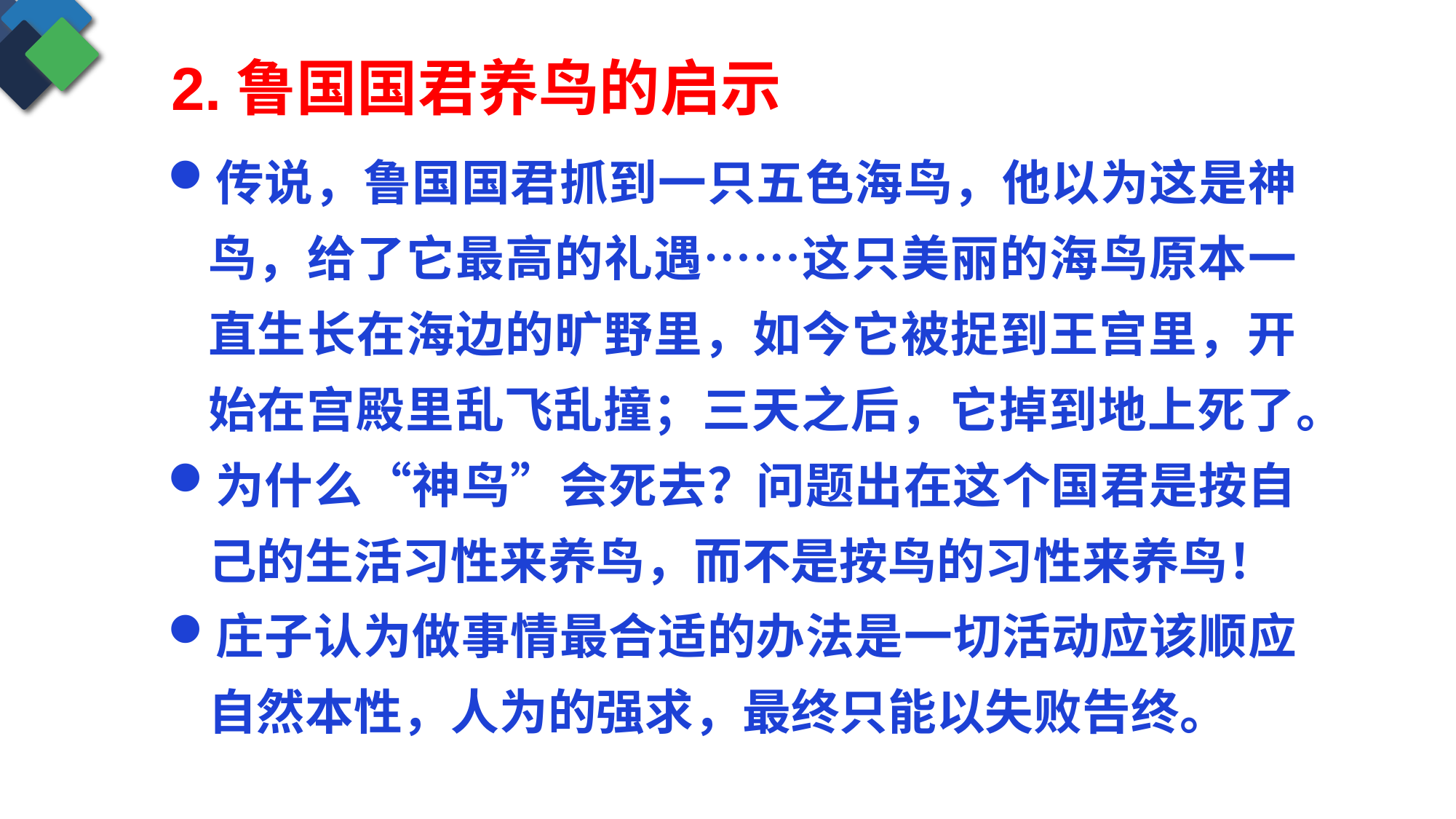

2.鲁国国君养鸟的启示
传说，鲁国国君抓到一只五色海鸟，他以为这是神鸟，给了它最高的礼遇……这只美丽的海鸟原本一直生长在海边的旷野里，如今它被捉到王宫里，开始在宫殿里乱飞乱撞；三天之后，它掉到地上死了。
为什么“神鸟”会死去？问题出在这个国君是按自己的生活习性来养鸟，而不是按鸟的习性来养鸟！
庄子认为做事情最合适的办法是一切活动应该顺应自然本性，人为的强求，最终只能以失败告终。